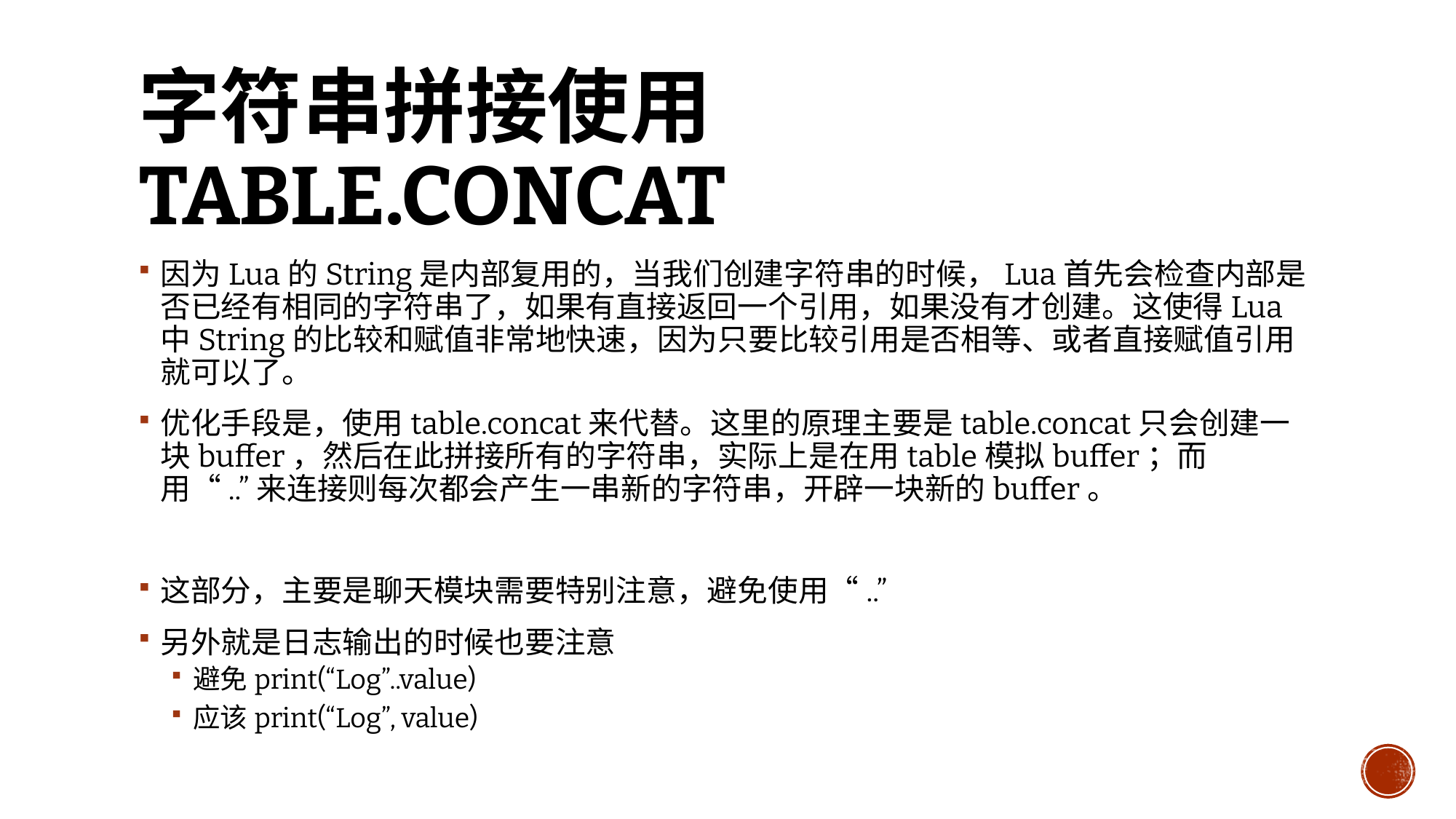

# 字符串拼接使用table.concat
因为Lua的String是内部复用的，当我们创建字符串的时候，Lua首先会检查内部是否已经有相同的字符串了，如果有直接返回一个引用，如果没有才创建。这使得Lua中String的比较和赋值非常地快速，因为只要比较引用是否相等、或者直接赋值引用就可以了。
优化手段是，使用table.concat来代替。这里的原理主要是table.concat只会创建一块buffer，然后在此拼接所有的字符串，实际上是在用table模拟buffer；而用“..”来连接则每次都会产生一串新的字符串，开辟一块新的buffer。

这部分，主要是聊天模块需要特别注意，避免使用“..”
另外就是日志输出的时候也要注意
避免print(“Log”..value)
应该print(“Log”, value)